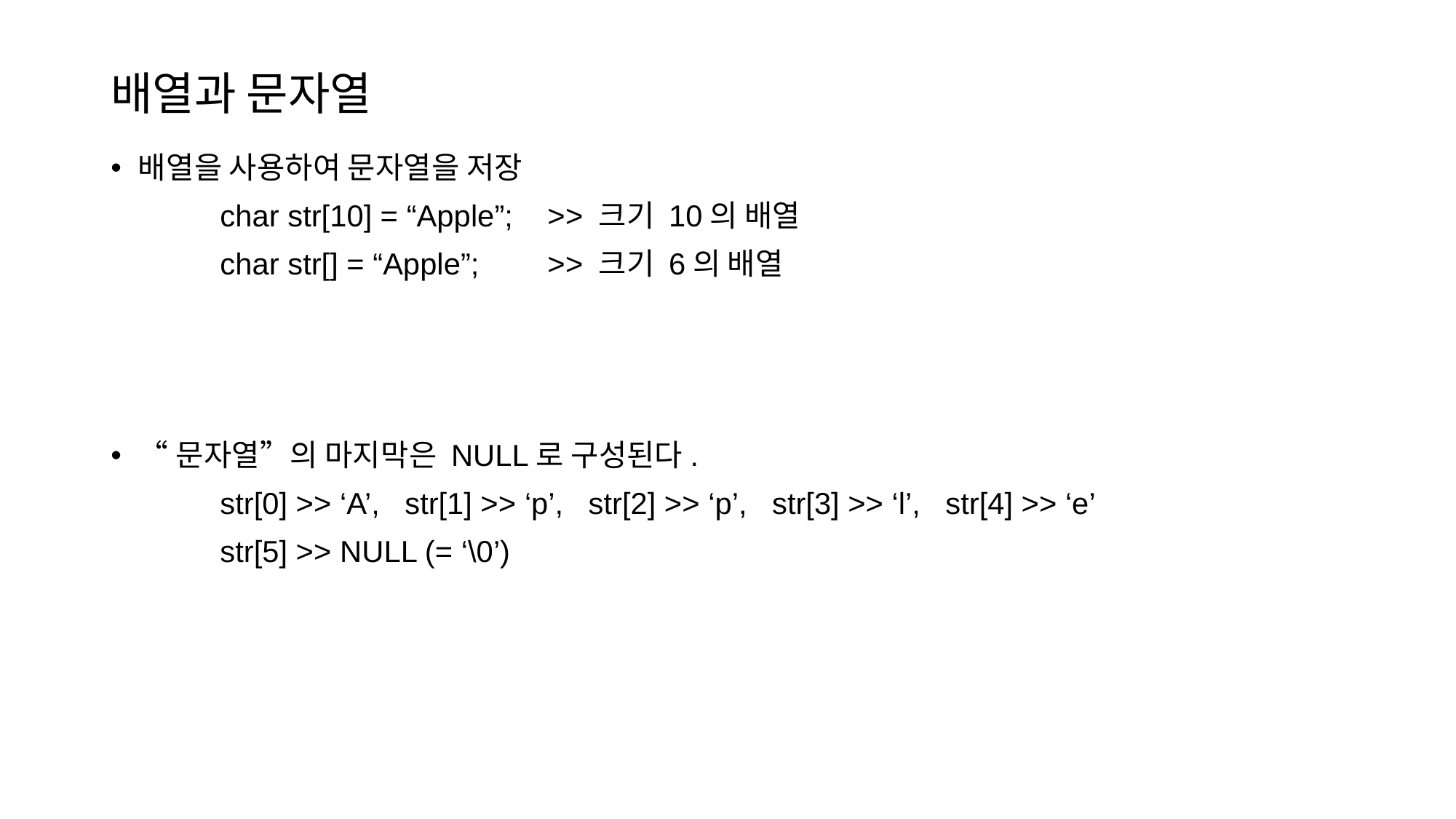

# 배열과 문자열
배열을 사용하여 문자열을 저장
	char str[10] = “Apple”;	>> 크기 10의 배열
	char str[] = “Apple”;	>> 크기 6의 배열

“문자열”의 마지막은 NULL로 구성된다.
	str[0] >> ‘A’,   str[1] >> ‘p’,   str[2] >> ‘p’,   str[3] >> ‘l’,   str[4] >> ‘e’
	str[5] >> NULL (= ‘\0’)